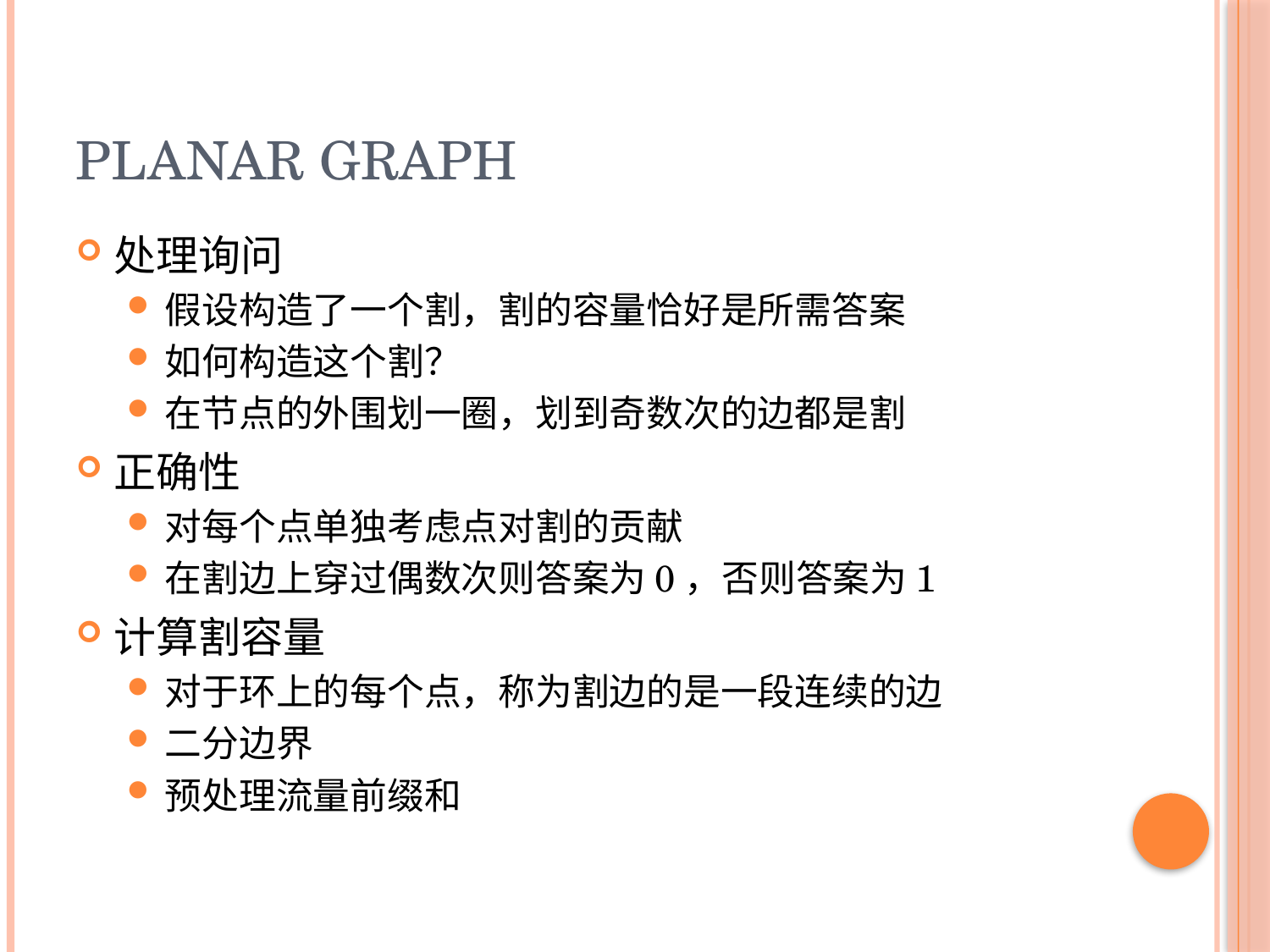

# Planar Graph
处理询问
假设构造了一个割，割的容量恰好是所需答案
如何构造这个割？
在节点的外围划一圈，划到奇数次的边都是割
正确性
对每个点单独考虑点对割的贡献
在割边上穿过偶数次则答案为0，否则答案为1
计算割容量
对于环上的每个点，称为割边的是一段连续的边
二分边界
预处理流量前缀和